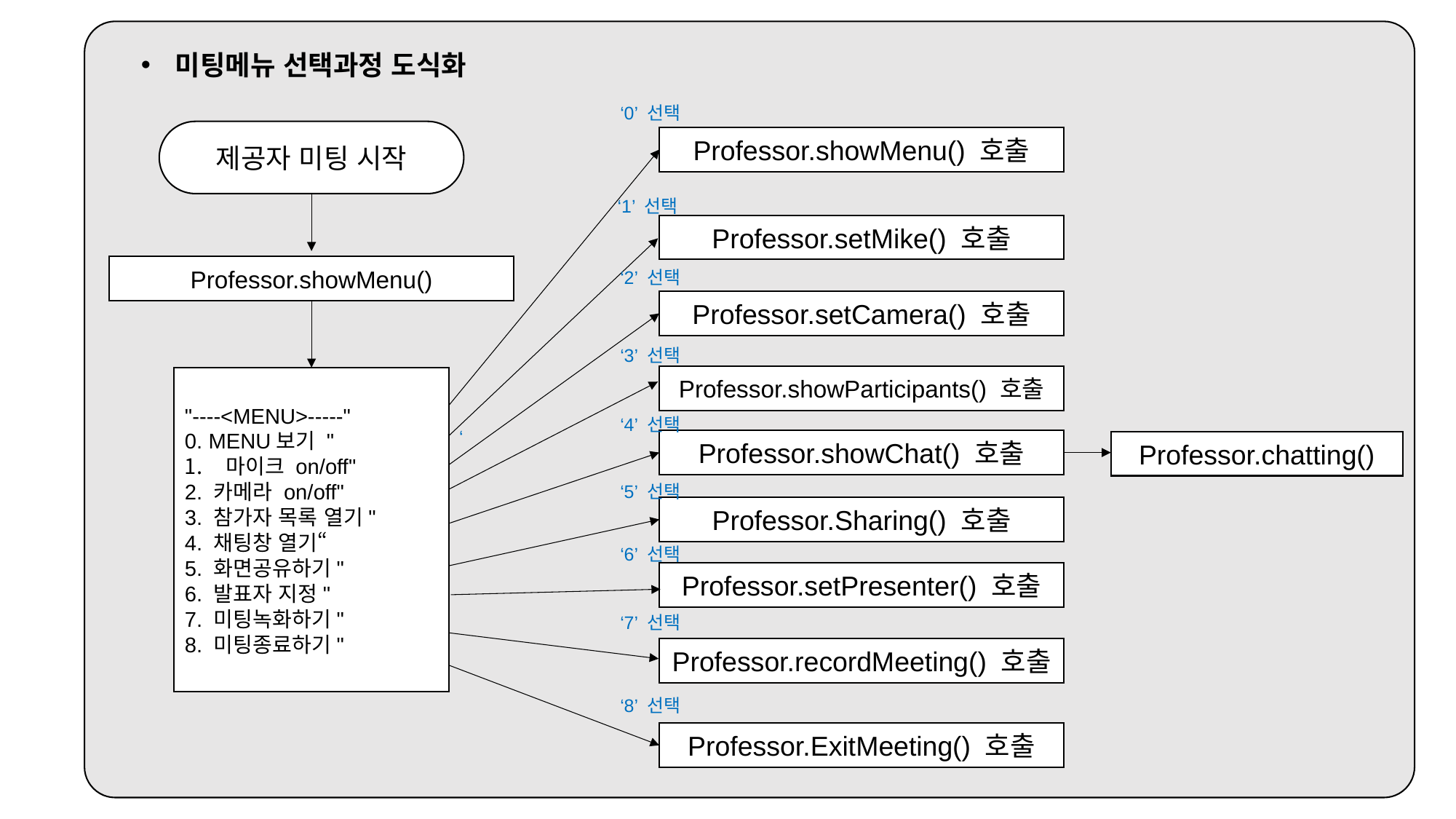

미팅메뉴 선택과정 도식화
‘0’ 선택
제공자 미팅 시작
Professor.showMenu() 호출
‘1’ 선택
Professor.setMike() 호출
Professor.showMenu()
‘2’ 선택
Professor.setCamera() 호출
‘3’ 선택
Professor.showParticipants() 호출
"----<MENU>-----"
0. MENU보기 "
마이크 on/off"
2. 카메라 on/off"
3. 참가자 목록 열기"
4. 채팅창 열기“
5. 화면공유하기"
6. 발표자 지정"
7. 미팅녹화하기"
8. 미팅종료하기"
‘4’ 선택
‘
Professor.showChat() 호출
Professor.chatting()
‘5’ 선택
Professor.Sharing() 호출
‘6’ 선택
Professor.setPresenter() 호출
‘7’ 선택
Professor.recordMeeting() 호출
‘8’ 선택
Professor.ExitMeeting() 호출